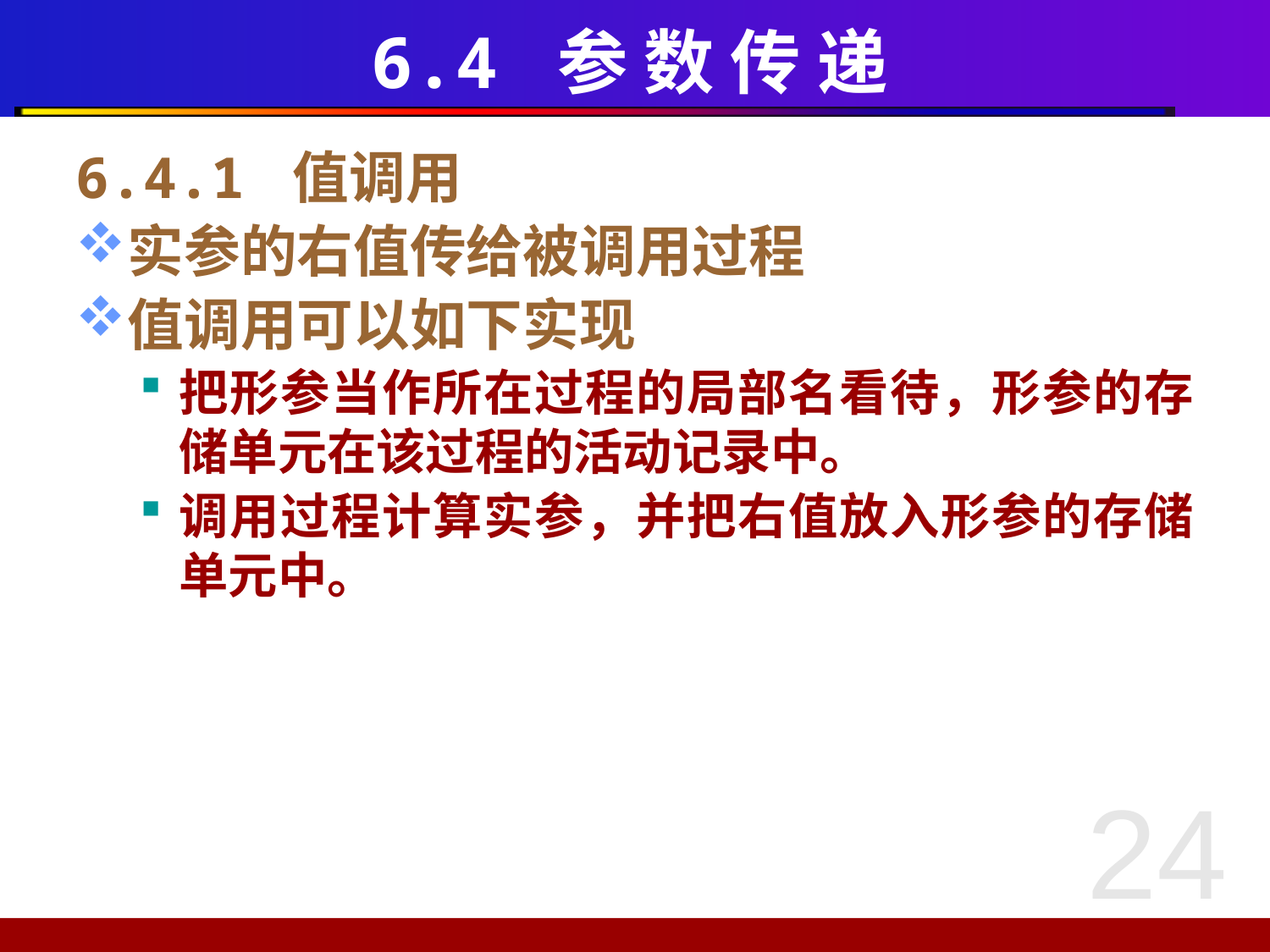

# 6.4 参 数 传 递
6.4.1 值调用
实参的右值传给被调用过程
值调用可以如下实现
把形参当作所在过程的局部名看待，形参的存储单元在该过程的活动记录中。
调用过程计算实参，并把右值放入形参的存储单元中。
24